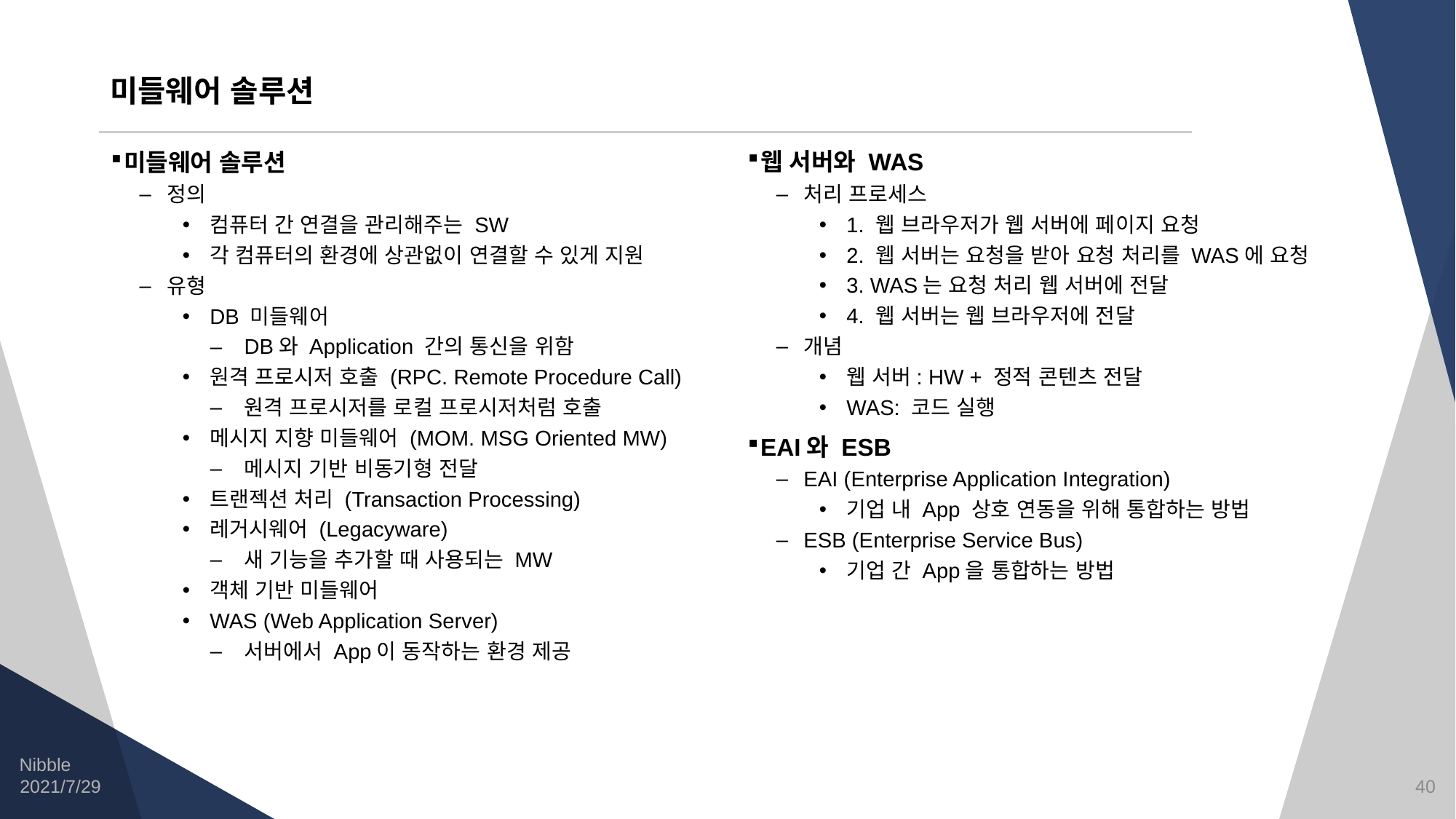

# 미들웨어 솔루션
웹 서버와 WAS
처리 프로세스
1. 웹 브라우저가 웹 서버에 페이지 요청
2. 웹 서버는 요청을 받아 요청 처리를 WAS에 요청
3. WAS는 요청 처리 웹 서버에 전달
4. 웹 서버는 웹 브라우저에 전달
개념
웹 서버: HW + 정적 콘텐츠 전달
WAS: 코드 실행
EAI와 ESB
EAI (Enterprise Application Integration)
기업 내 App 상호 연동을 위해 통합하는 방법
ESB (Enterprise Service Bus)
기업 간 App을 통합하는 방법

미들웨어 솔루션
정의
컴퓨터 간 연결을 관리해주는 SW
각 컴퓨터의 환경에 상관없이 연결할 수 있게 지원
유형
DB 미들웨어
DB와 Application 간의 통신을 위함
원격 프로시저 호출 (RPC. Remote Procedure Call)
원격 프로시저를 로컬 프로시저처럼 호출
메시지 지향 미들웨어 (MOM. MSG Oriented MW)
메시지 기반 비동기형 전달
트랜젝션 처리 (Transaction Processing)
레거시웨어 (Legacyware)
새 기능을 추가할 때 사용되는 MW
객체 기반 미들웨어
WAS (Web Application Server)
서버에서 App이 동작하는 환경 제공
Nibble
2021/7/29
40